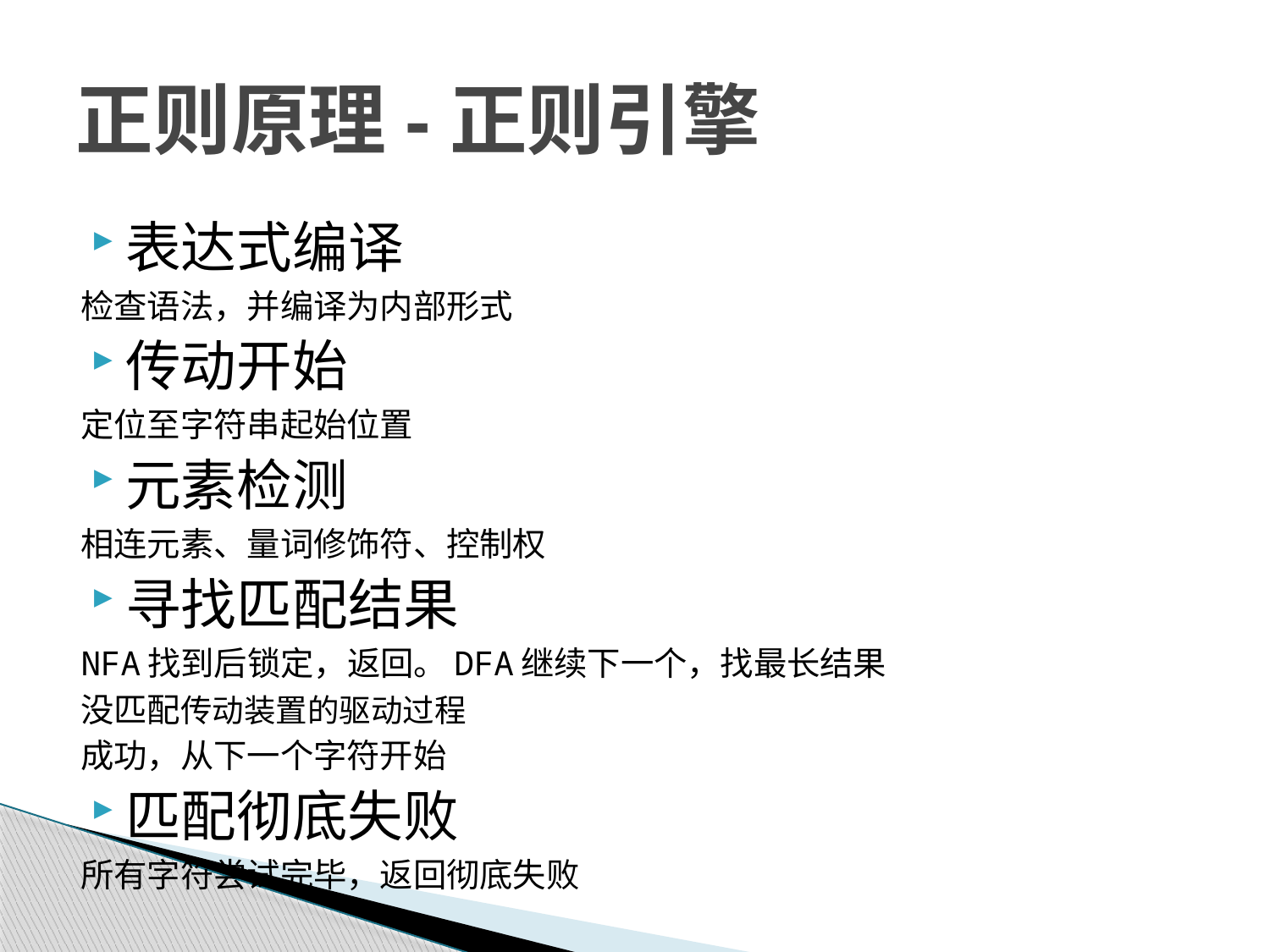

# 正则原理-正则引擎
表达式编译
检查语法，并编译为内部形式
传动开始
定位至字符串起始位置
元素检测
相连元素、量词修饰符、控制权
寻找匹配结果
NFA找到后锁定，返回。DFA继续下一个，找最长结果
没匹配传动装置的驱动过程
成功，从下一个字符开始
匹配彻底失败
所有字符尝试完毕，返回彻底失败